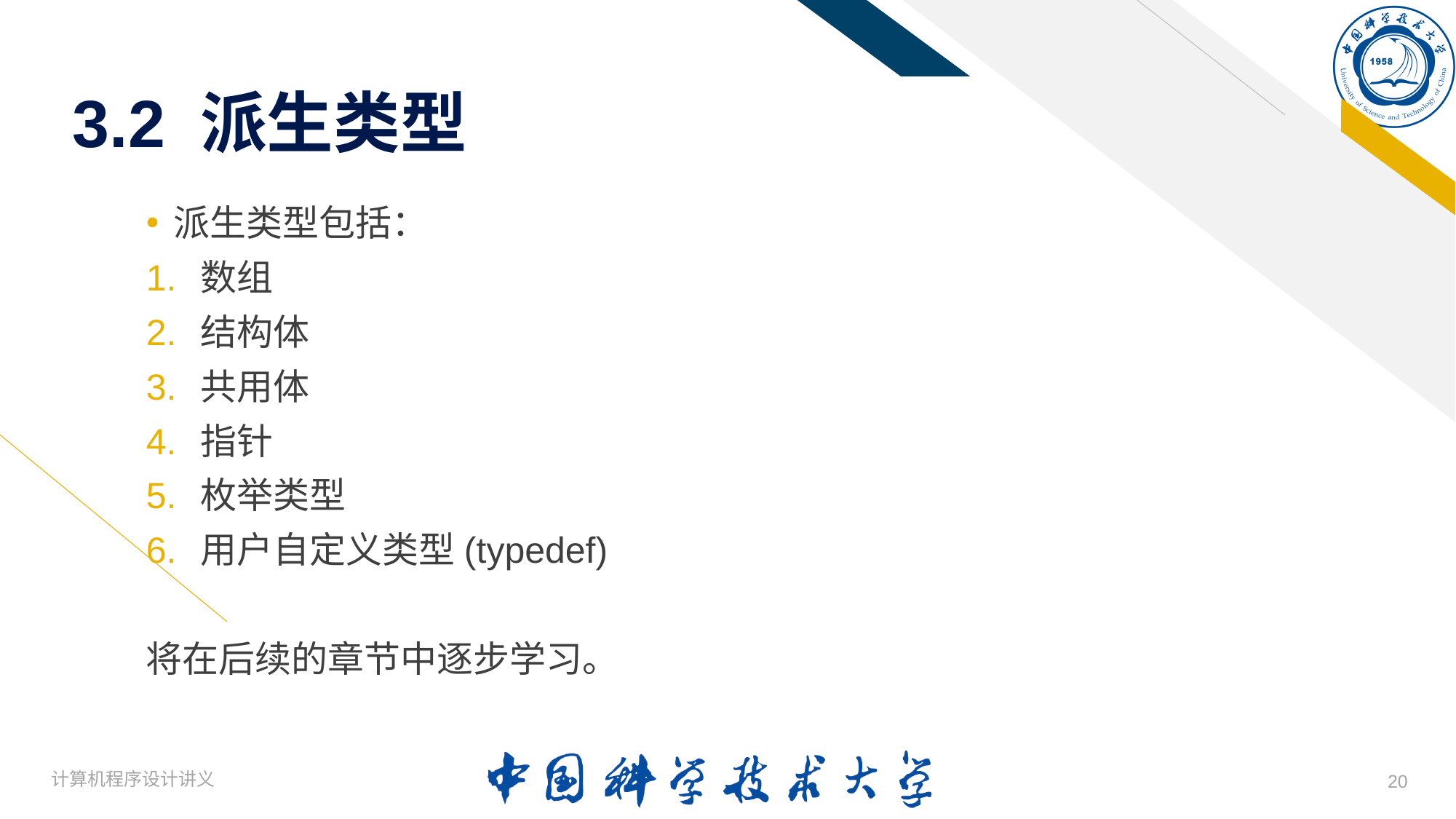

# 3.2 派生类型
派生类型包括：
数组
结构体
共用体
指针
枚举类型
用户自定义类型(typedef)

将在后续的章节中逐步学习。
计算机程序设计讲义
20